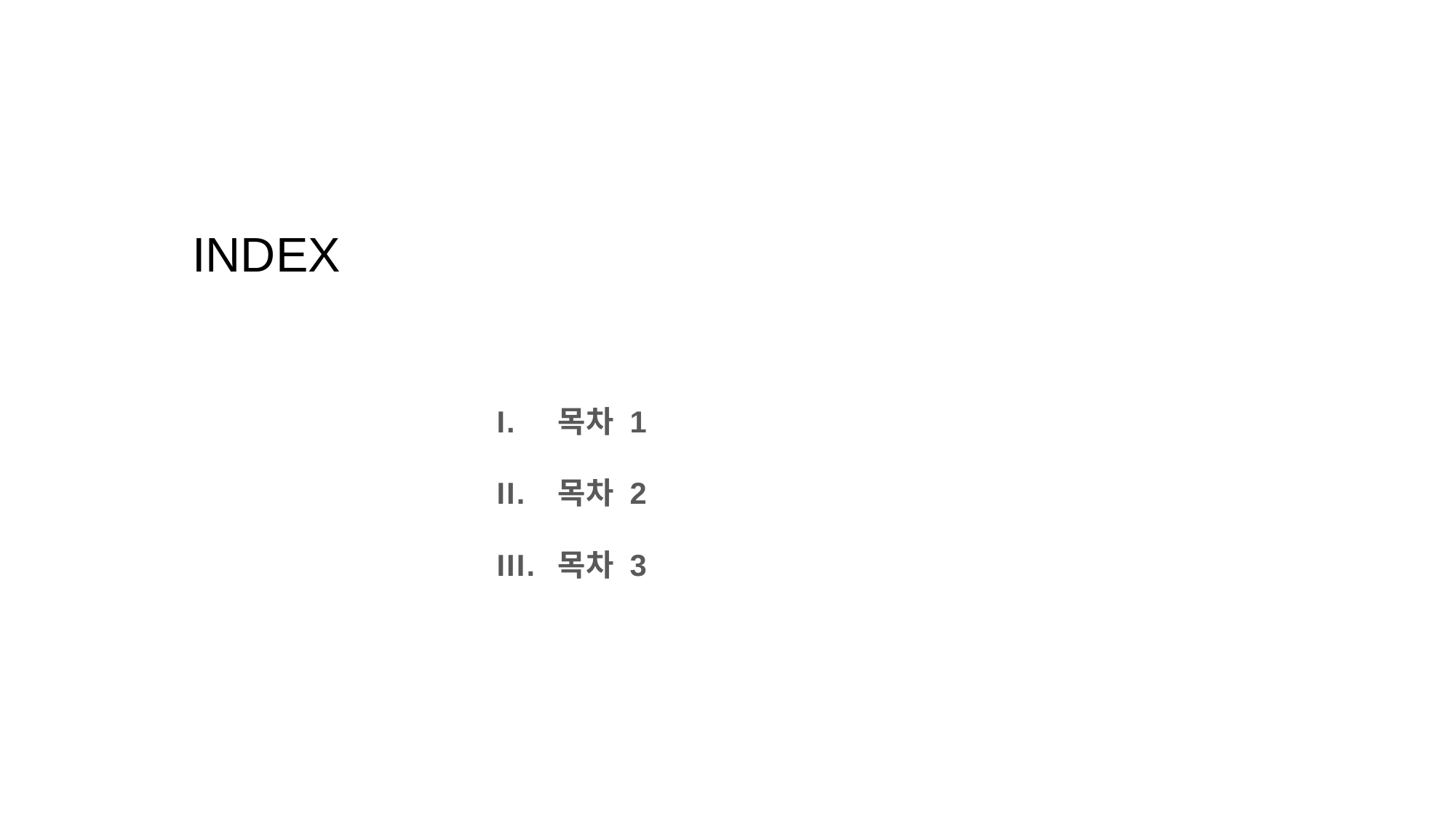

INDEX
목차 1
목차 2
목차 3